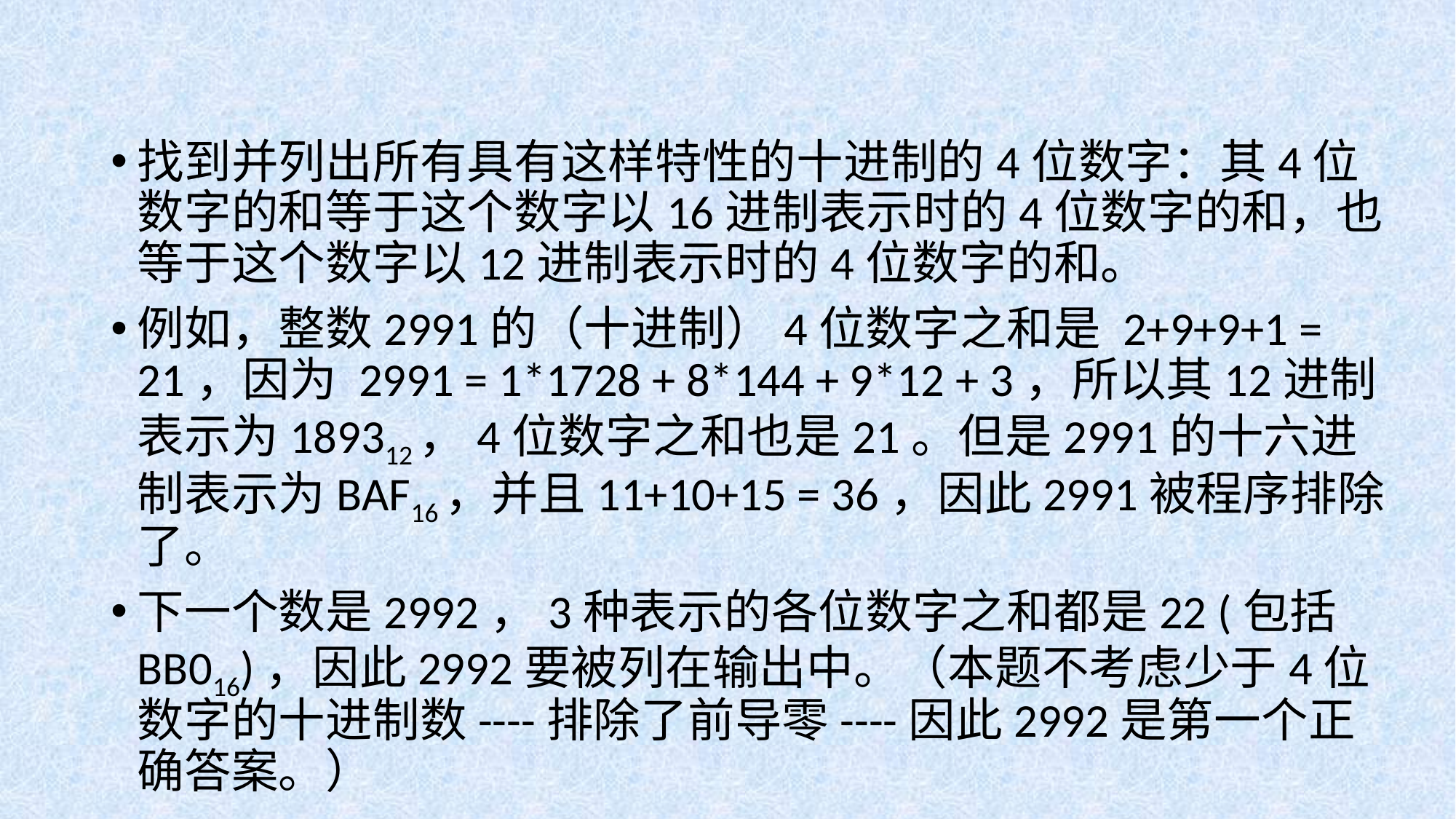

#
找到并列出所有具有这样特性的十进制的4位数字：其4位数字的和等于这个数字以16进制表示时的4位数字的和，也等于这个数字以12进制表示时的4位数字的和。
例如，整数2991的（十进制）4位数字之和是 2+9+9+1 = 21，因为 2991 = 1*1728 + 8*144 + 9*12 + 3，所以其12进制表示为189312，4位数字之和也是21。但是2991的十六进制表示为BAF16，并且11+10+15 = 36，因此2991被程序排除了。
下一个数是2992，3种表示的各位数字之和都是22 (包括BB016)，因此2992要被列在输出中。（本题不考虑少于4位数字的十进制数----排除了前导零----因此2992是第一个正确答案。）